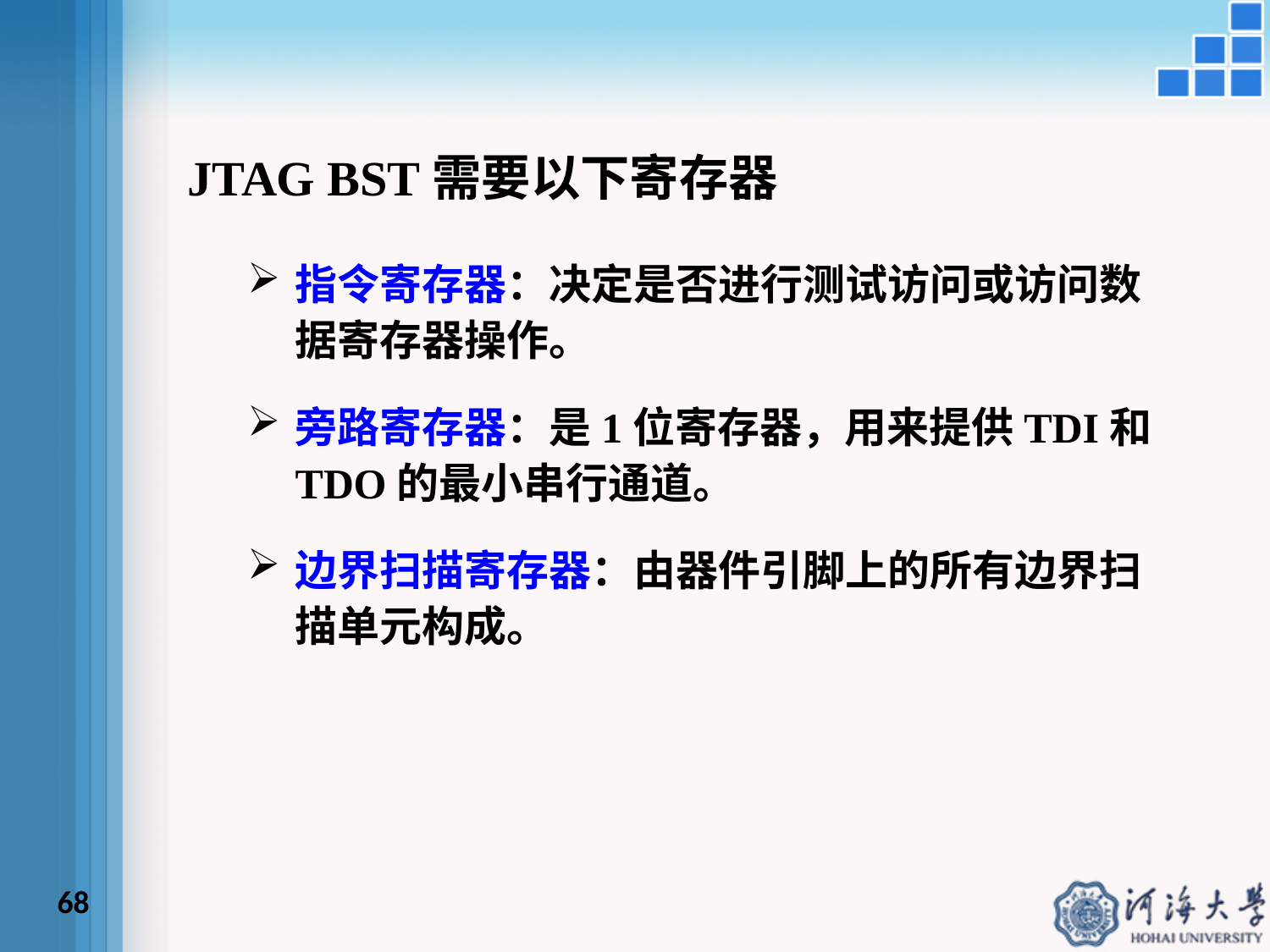

JTAG BST需要以下寄存器
指令寄存器：决定是否进行测试访问或访问数据寄存器操作。
旁路寄存器：是1位寄存器，用来提供TDI和TDO的最小串行通道。
边界扫描寄存器：由器件引脚上的所有边界扫描单元构成。
68